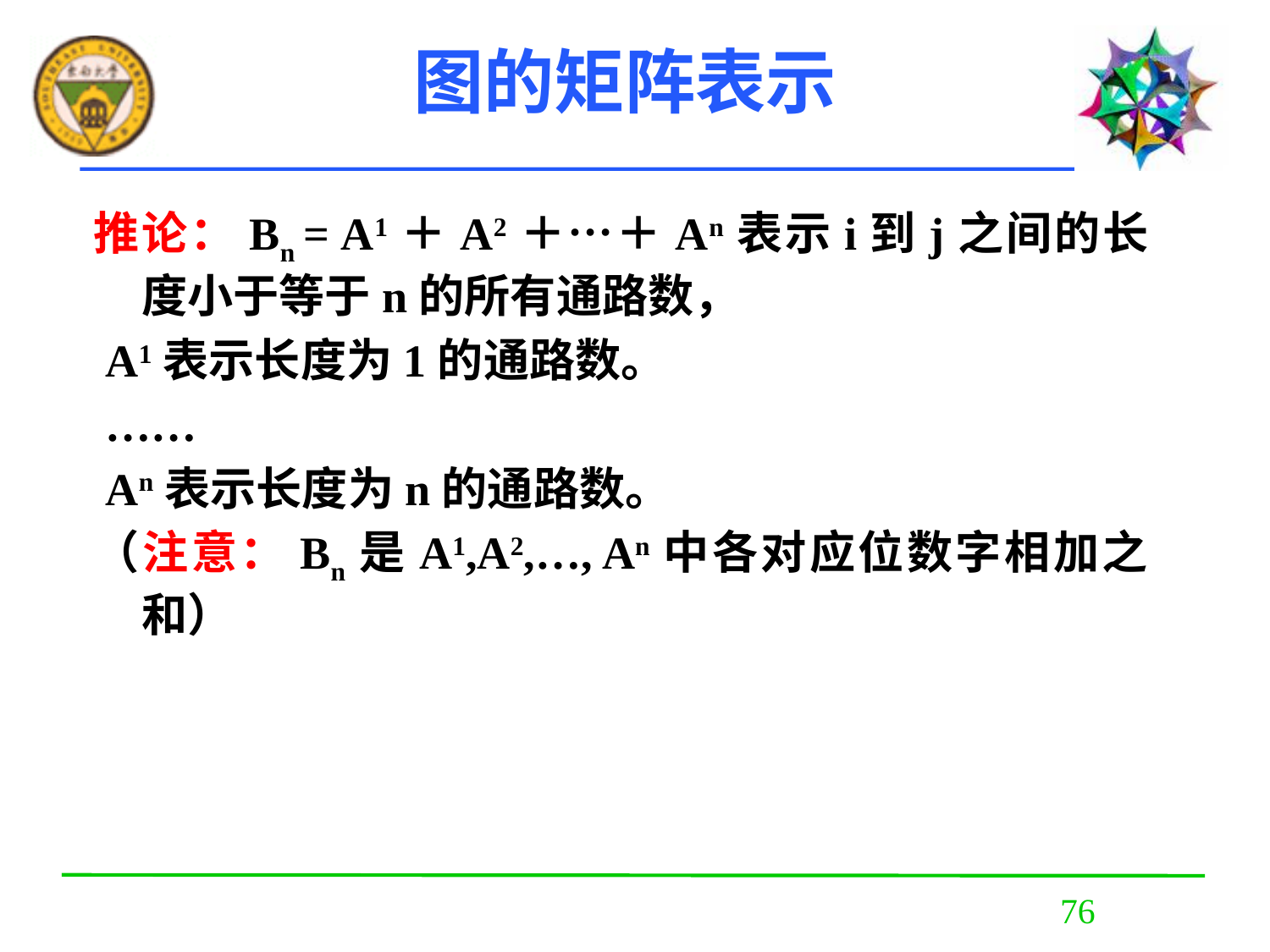

# 图的矩阵表示
推论：Bn = A1＋A2＋…＋An表示i到j之间的长度小于等于n的所有通路数，
 A1表示长度为1的通路数。
 ……
 An表示长度为n的通路数。
（注意：Bn是A1,A2,…, An中各对应位数字相加之和）